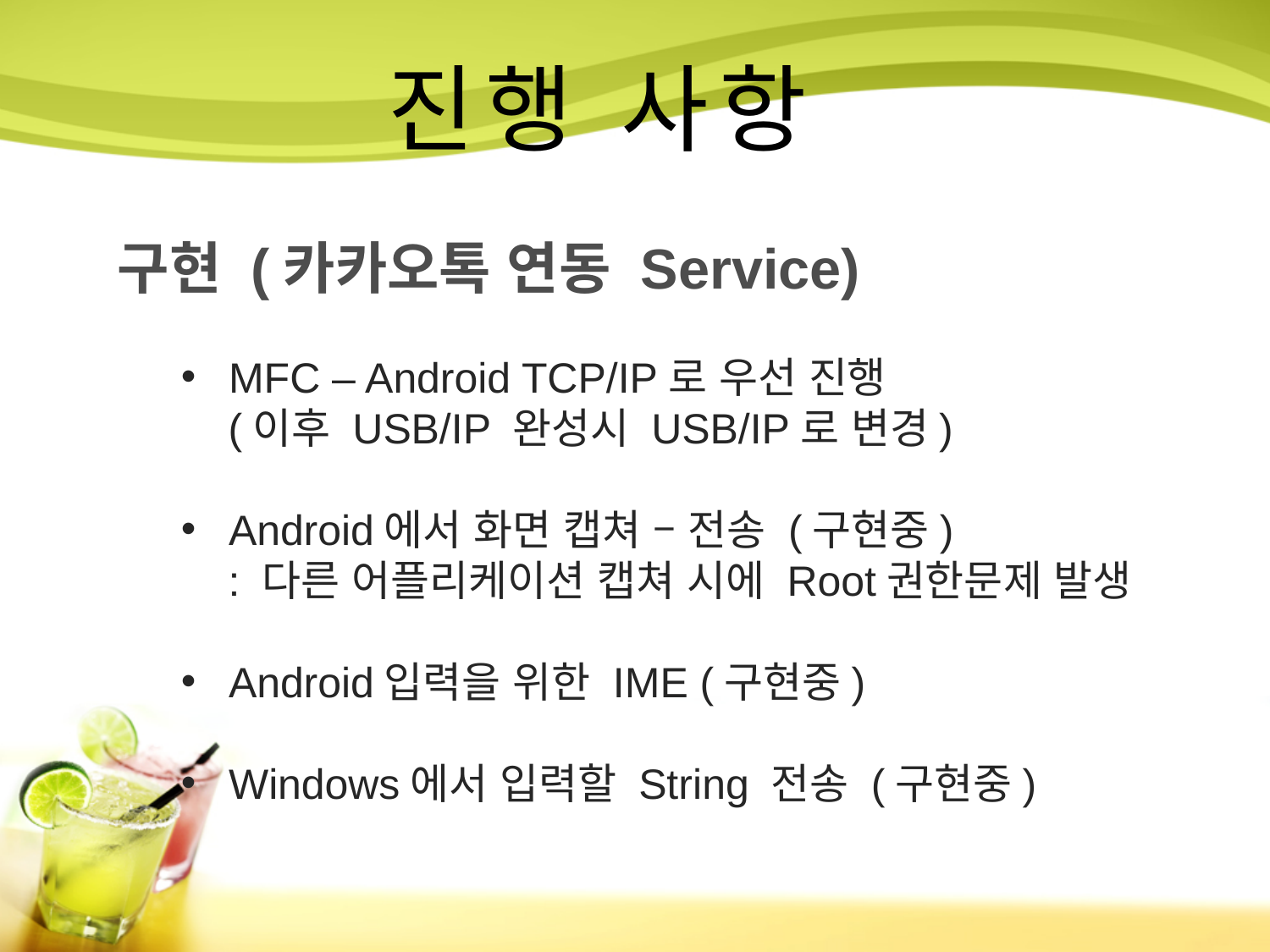

진행 사항
구현 (카카오톡 연동 Service)

MFC – Android TCP/IP로 우선 진행
    (이후 USB/IP 완성시 USB/IP로 변경)

Android에서 화면 캡쳐 – 전송 (구현중)
    : 다른 어플리케이션 캡쳐 시에 Root권한문제 발생

Android입력을 위한 IME (구현중)

Windows에서 입력할 String 전송 (구현중)